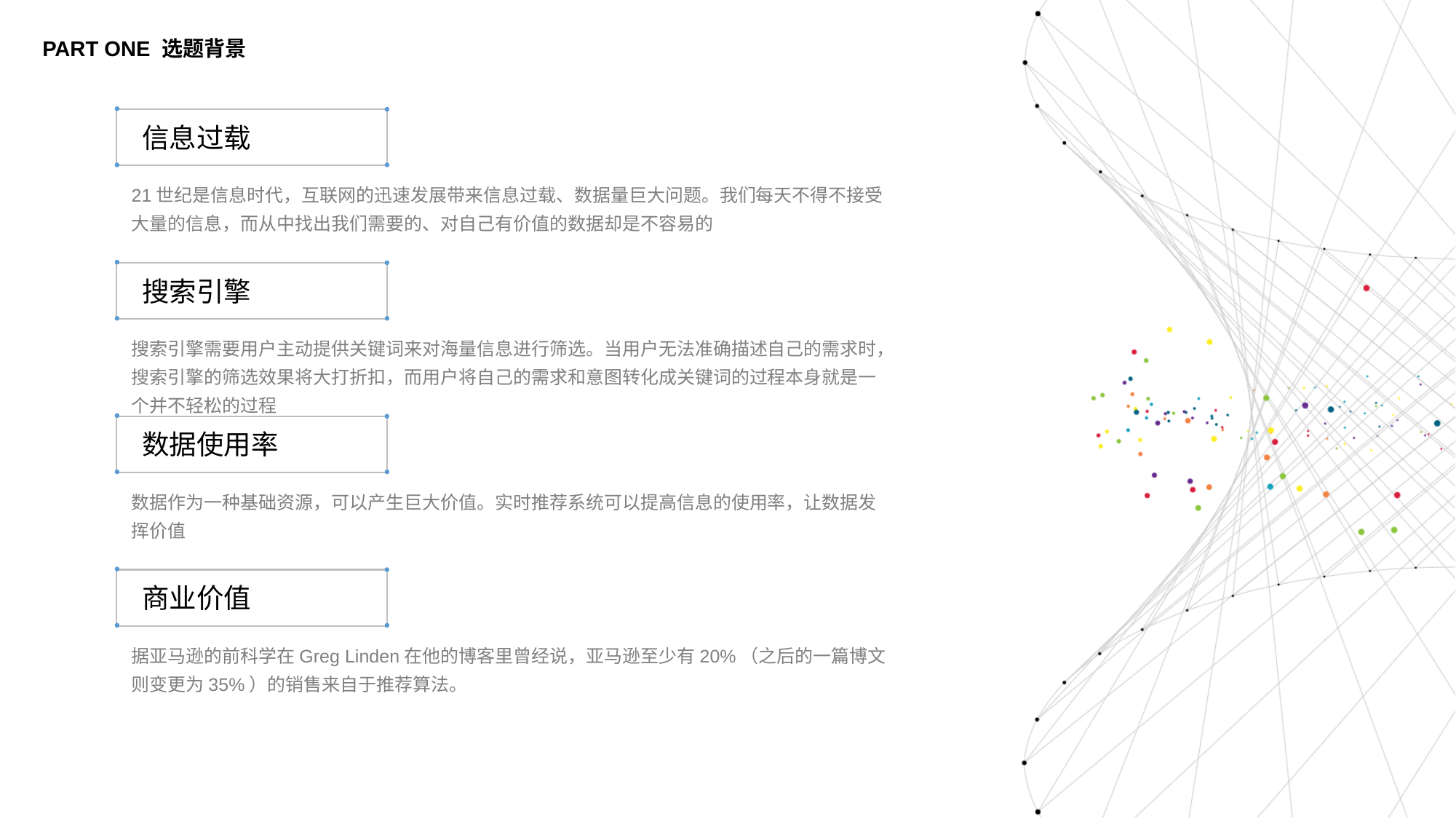

PART ONE 选题背景

信息过载
21世纪是信息时代，互联网的迅速发展带来信息过载、数据量巨大问题。我们每天不得不接受大量的信息，而从中找出我们需要的、对自己有价值的数据却是不容易的

搜索引擎
搜索引擎需要用户主动提供关键词来对海量信息进行筛选。当用户无法准确描述自己的需求时，搜索引擎的筛选效果将大打折扣，而用户将自己的需求和意图转化成关键词的过程本身就是一个并不轻松的过程

数据使用率
数据作为一种基础资源，可以产生巨大价值。实时推荐系统可以提高信息的使用率，让数据发挥价值

商业价值
据亚马逊的前科学在Greg Linden在他的博客里曾经说，亚马逊至少有20%（之后的一篇博文则变更为35%）的销售来自于推荐算法。